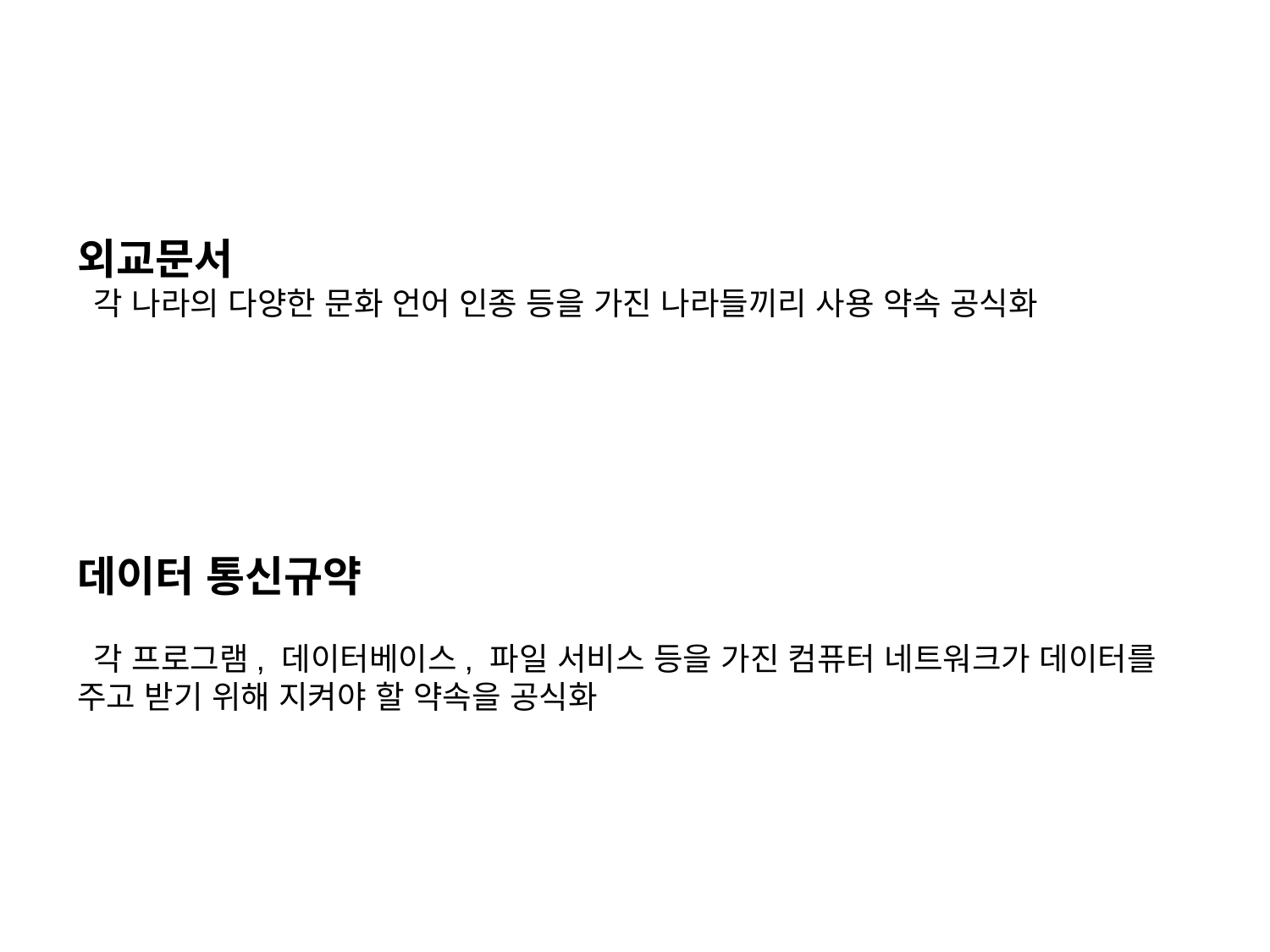

외교문서
 각 나라의 다양한 문화 언어 인종 등을 가진 나라들끼리 사용 약속 공식화

데이터 통신규약

 각 프로그램, 데이터베이스, 파일 서비스 등을 가진 컴퓨터 네트워크가 데이터를 주고 받기 위해 지켜야 할 약속을 공식화